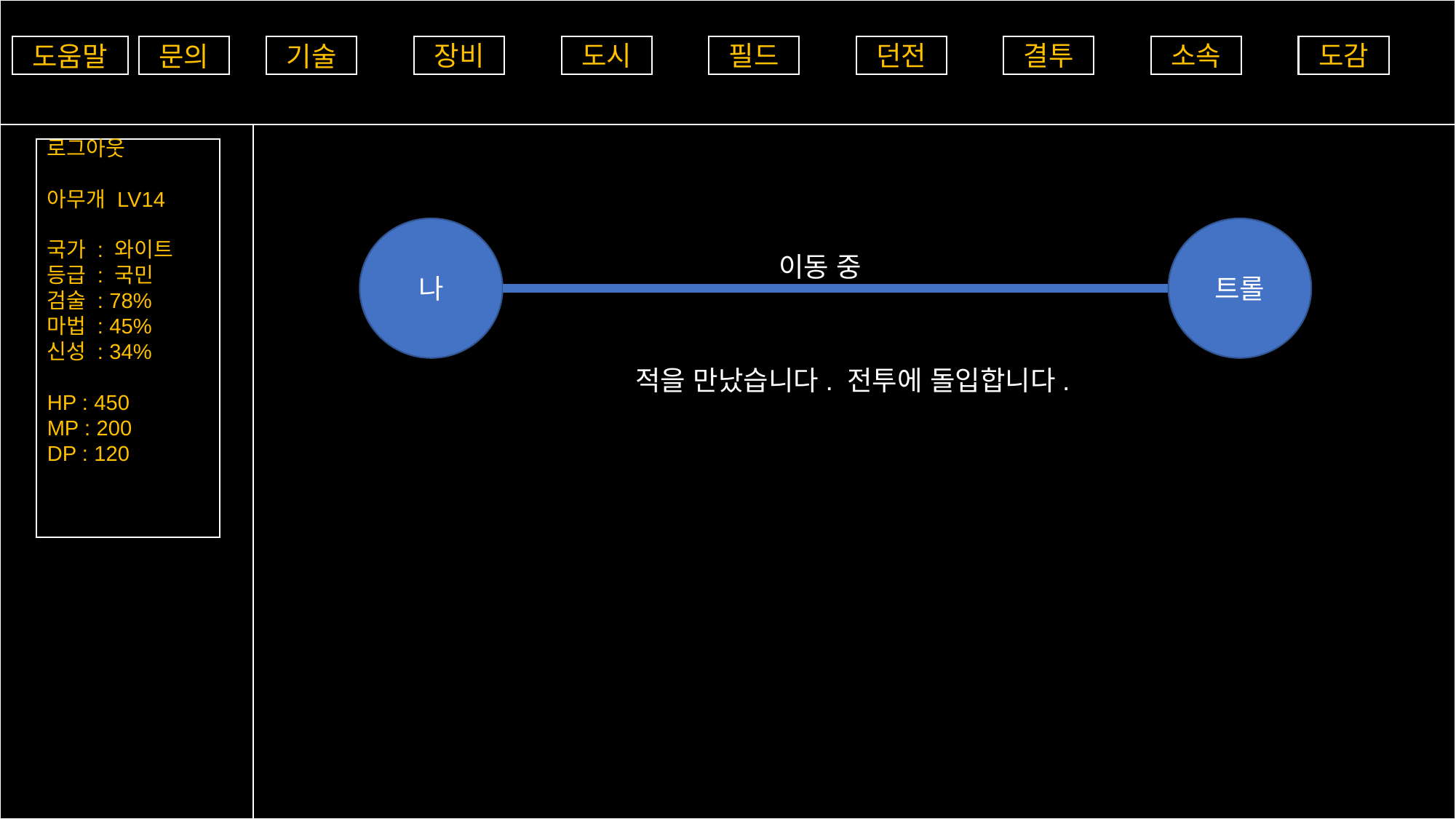

트롤
나
이동 중
적을 만났습니다. 전투에 돌입합니다.